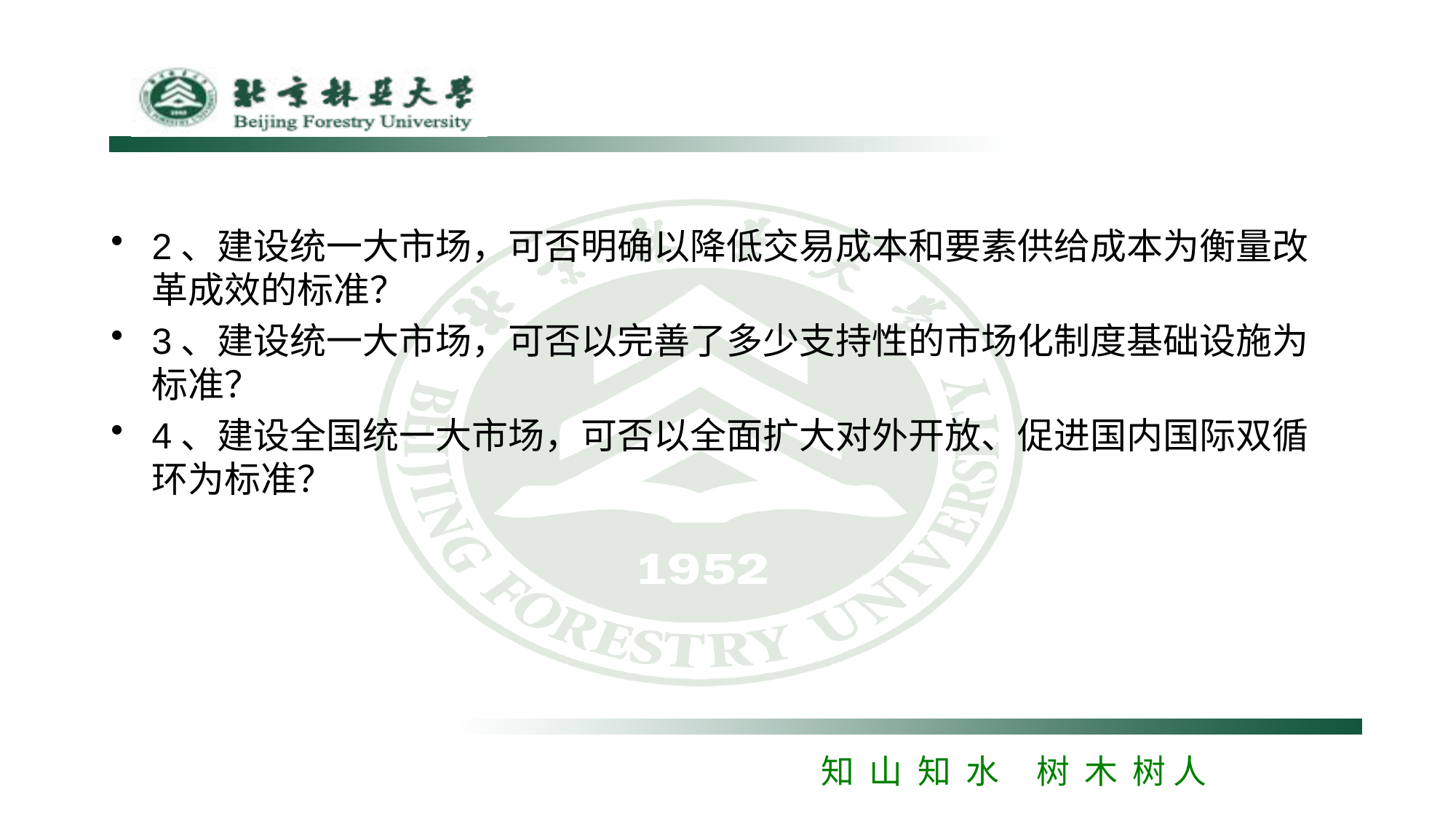

#
2、建设统一大市场，可否明确以降低交易成本和要素供给成本为衡量改革成效的标准？
3、建设统一大市场，可否以完善了多少支持性的市场化制度基础设施为标准？
4、建设全国统一大市场，可否以全面扩大对外开放、促进国内国际双循环为标准？